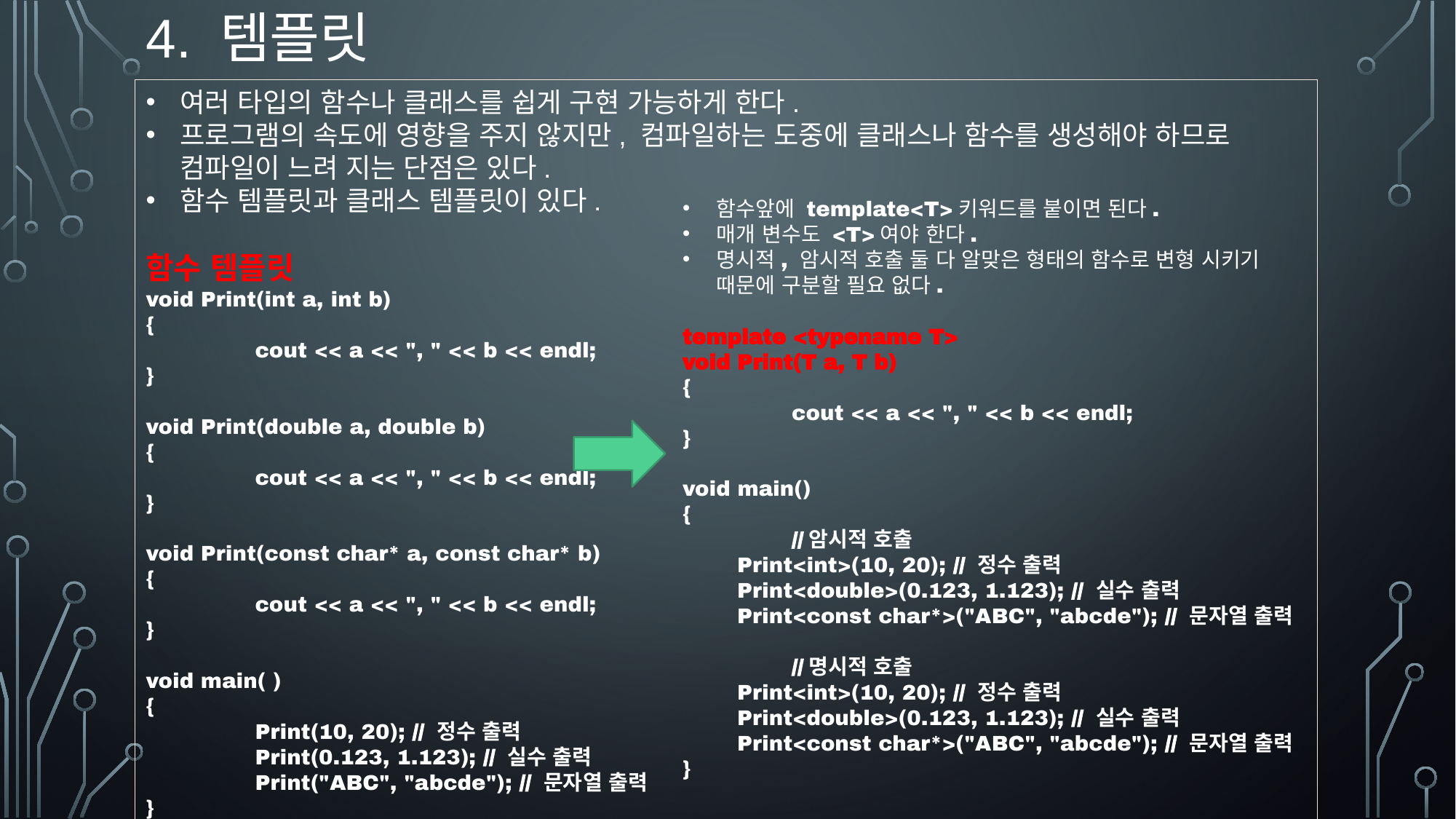

# 4. 템플릿
여러 타입의 함수나 클래스를 쉽게 구현 가능하게 한다.
프로그램의 속도에 영향을 주지 않지만, 컴파일하는 도중에 클래스나 함수를 생성해야 하므로 컴파일이 느려 지는 단점은 있다.
함수 템플릿과 클래스 템플릿이 있다.

함수 템플릿
void Print(int a, int b)
{
	cout << a << ", " << b << endl;
}

void Print(double a, double b)
{
	cout << a << ", " << b << endl;
}

void Print(const char* a, const char* b)
{
	cout << a << ", " << b << endl;
}

void main( )
{
	Print(10, 20); // 정수 출력
	Print(0.123, 1.123); // 실수 출력
	Print("ABC", "abcde"); // 문자열 출력
}
함수앞에 template<T>키워드를 붙이면 된다.
매개 변수도 <T>여야 한다.
명시적, 암시적 호출 둘 다 알맞은 형태의 함수로 변형 시키기 때문에 구분할 필요 없다.

template <typename T>
void Print(T a, T b)
{
	cout << a << ", " << b << endl;
}

void main()
{
	//암시적 호출
Print<int>(10, 20); // 정수 출력
Print<double>(0.123, 1.123); // 실수 출력
Print<const char*>("ABC", "abcde"); // 문자열 출력

	//명시적 호출
Print<int>(10, 20); // 정수 출력
Print<double>(0.123, 1.123); // 실수 출력
Print<const char*>("ABC", "abcde"); // 문자열 출력
}